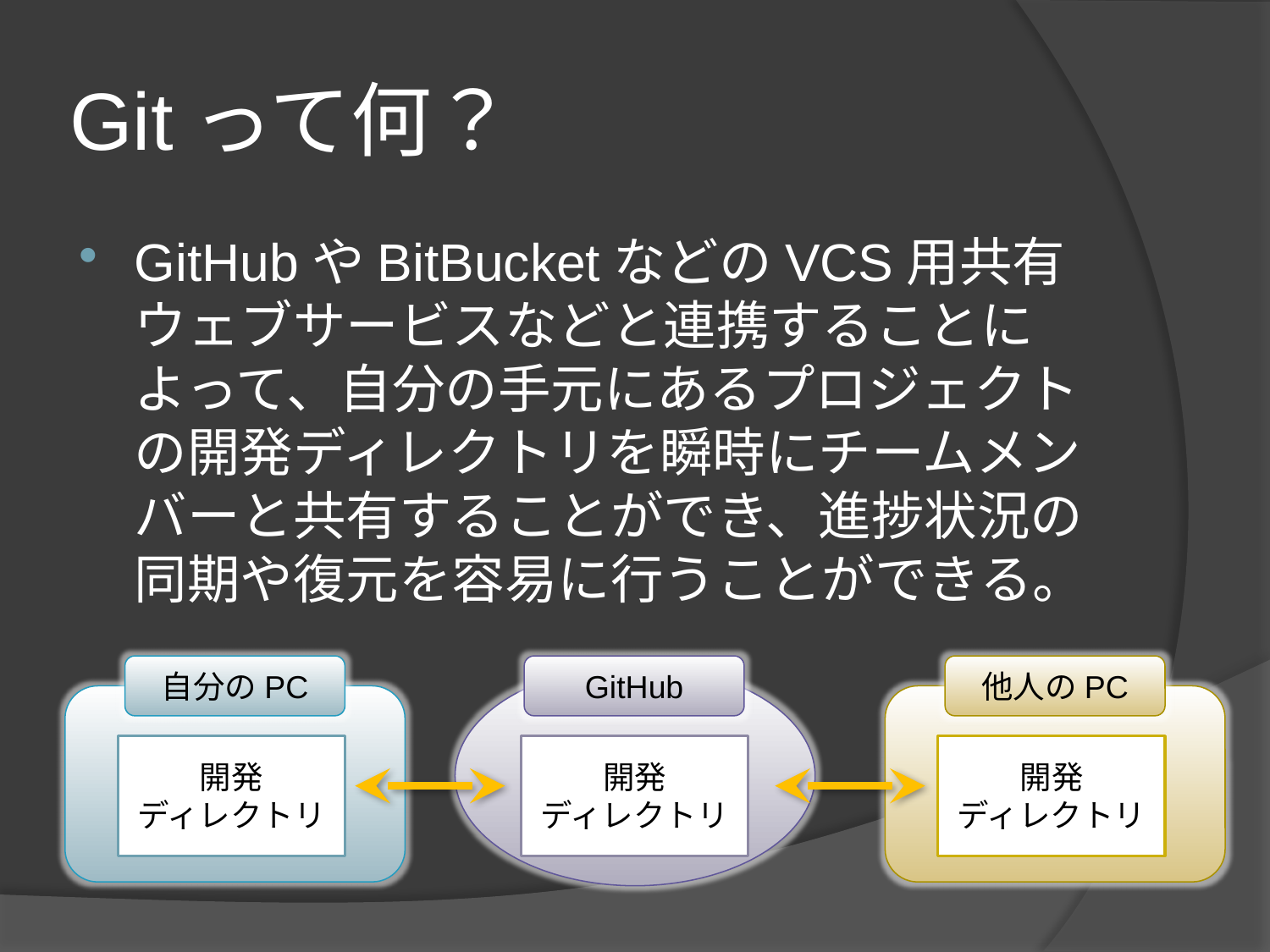

# Gitって何？
GitHubやBitBucketなどのVCS用共有ウェブサービスなどと連携することによって、自分の手元にあるプロジェクトの開発ディレクトリを瞬時にチームメンバーと共有することができ、進捗状況の同期や復元を容易に行うことができる。
自分のPC

開発
ディレクトリ
GitHub

開発
ディレクトリ
他人のPC

開発
ディレクトリ